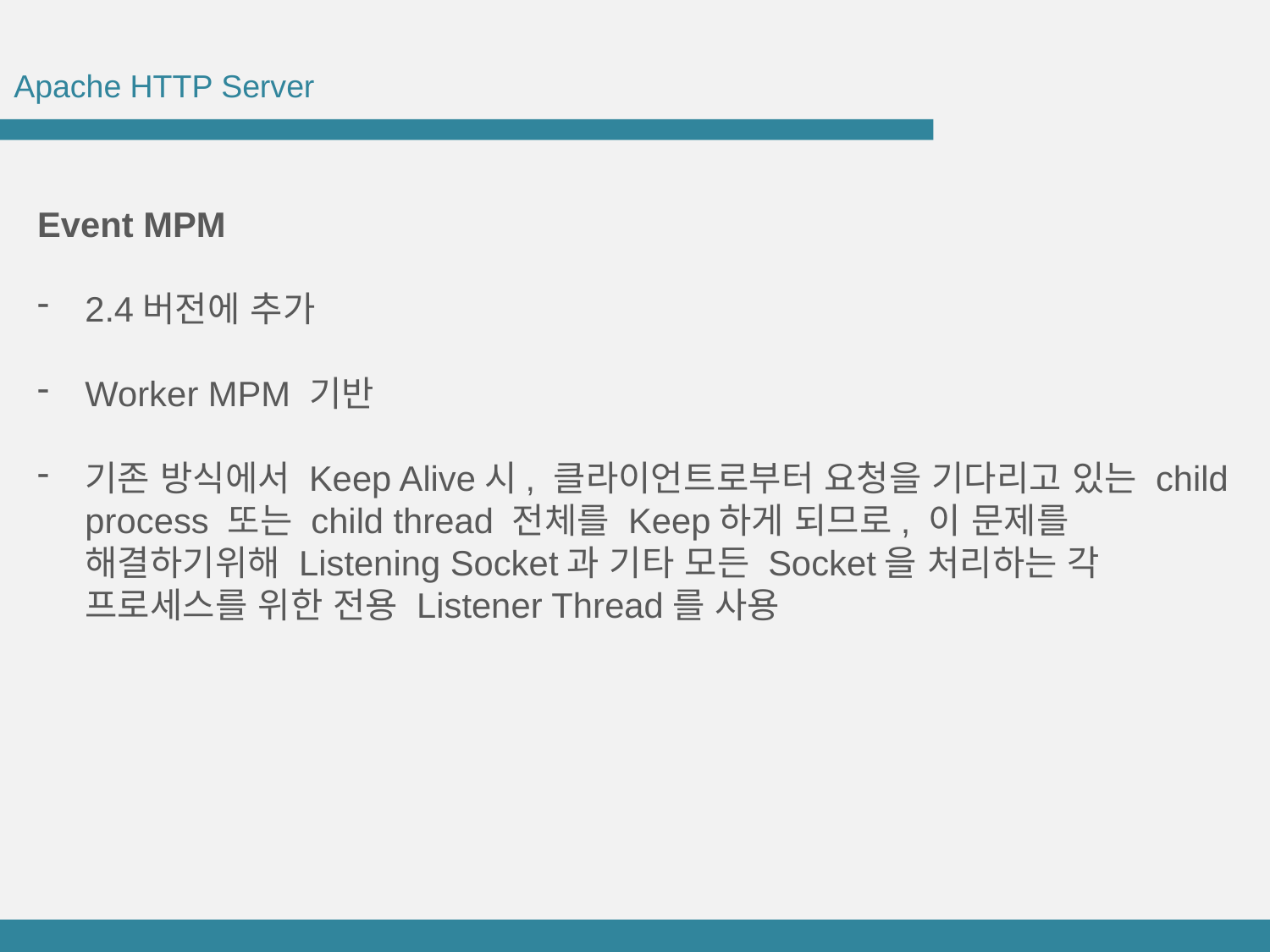

Apache HTTP Server

Event MPM

2.4버전에 추가

Worker MPM 기반

기존 방식에서 Keep Alive시, 클라이언트로부터 요청을 기다리고 있는 child process 또는 child thread 전체를 Keep하게 되므로, 이 문제를 해결하기위해 Listening Socket과 기타 모든 Socket을 처리하는 각 프로세스를 위한 전용 Listener Thread를 사용